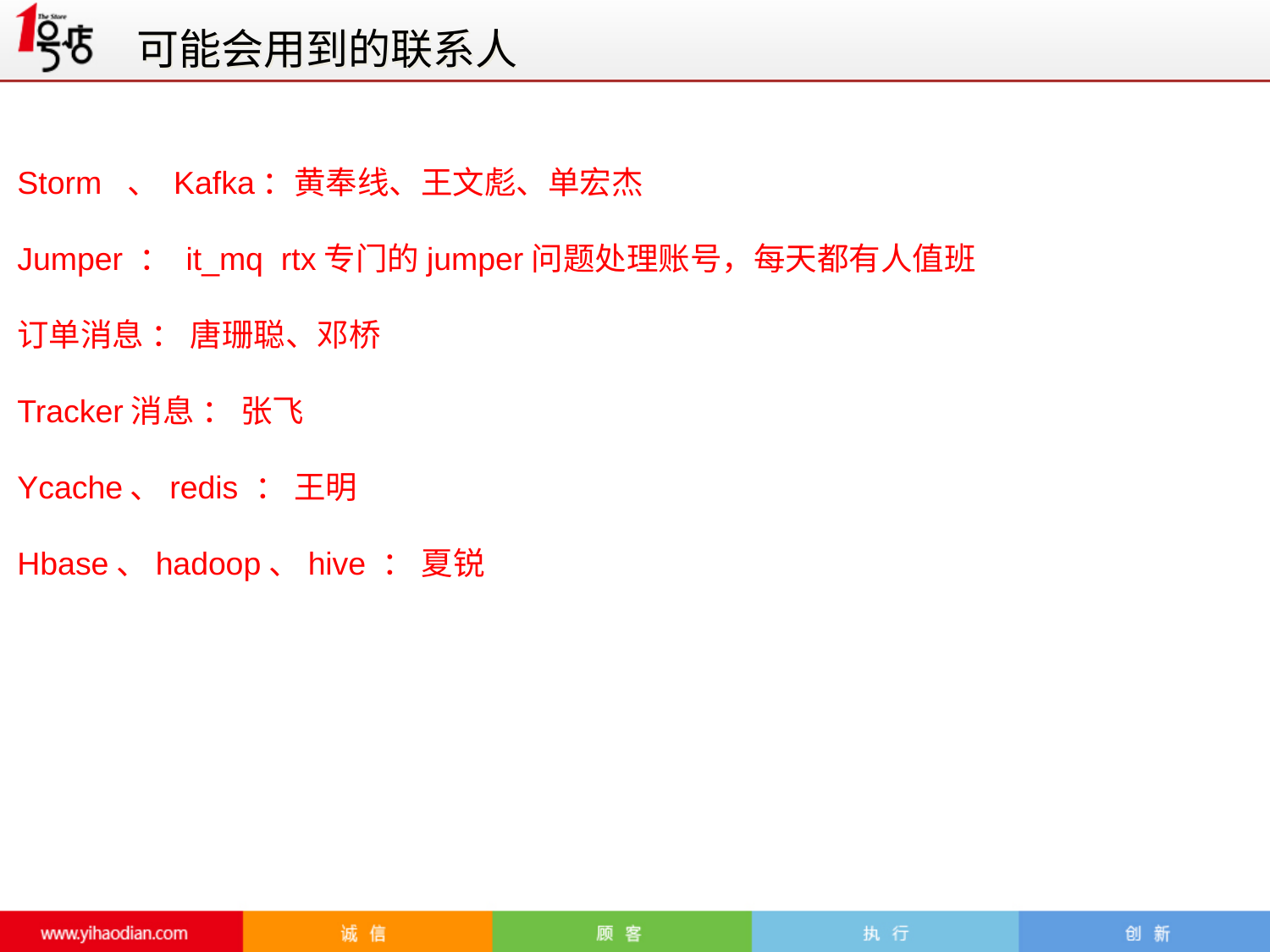

可能会用到的联系人
Storm  、 Kafka：黄奉线、王文彪、单宏杰

Jumper ： it_mq  rtx专门的jumper问题处理账号，每天都有人值班

订单消息 ： 唐珊聪、邓桥

Tracker消息 ： 张飞

Ycache、redis ： 王明

Hbase、hadoop、hive ： 夏锐